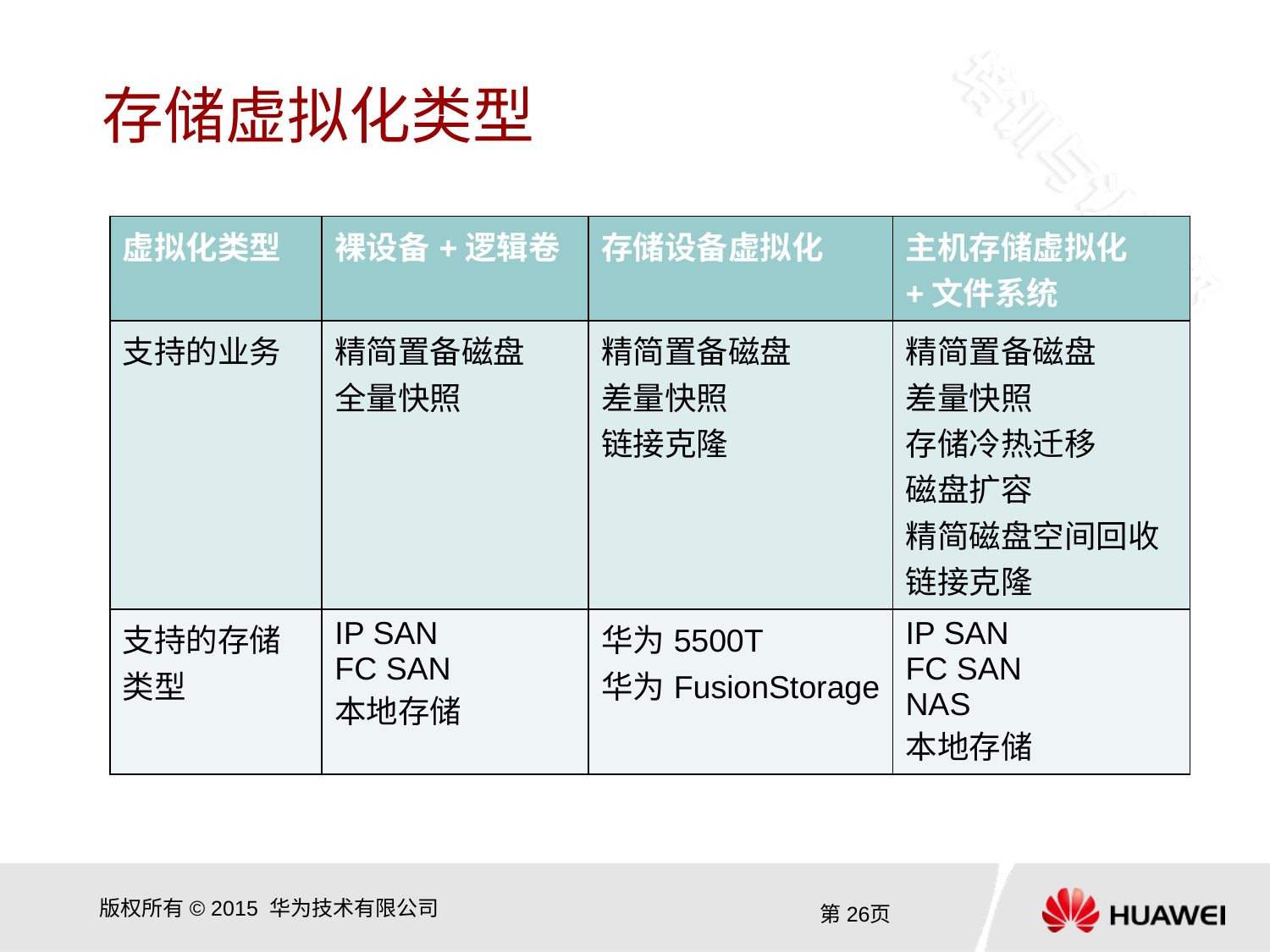

# 存储虚拟化类型
| 虚拟化类型 | 裸设备+逻辑卷 | 存储设备虚拟化 | 主机存储虚拟化+文件系统 |
| --- | --- | --- | --- |
| 支持的业务 | 精简置备磁盘 全量快照 | 精简置备磁盘 差量快照 链接克隆 | 精简置备磁盘 差量快照 存储冷热迁移 磁盘扩容 精简磁盘空间回收链接克隆 |
| 支持的存储类型 | IP SAN FC SAN 本地存储 | 华为5500T 华为FusionStorage | IP SAN FC SAN NAS 本地存储 |